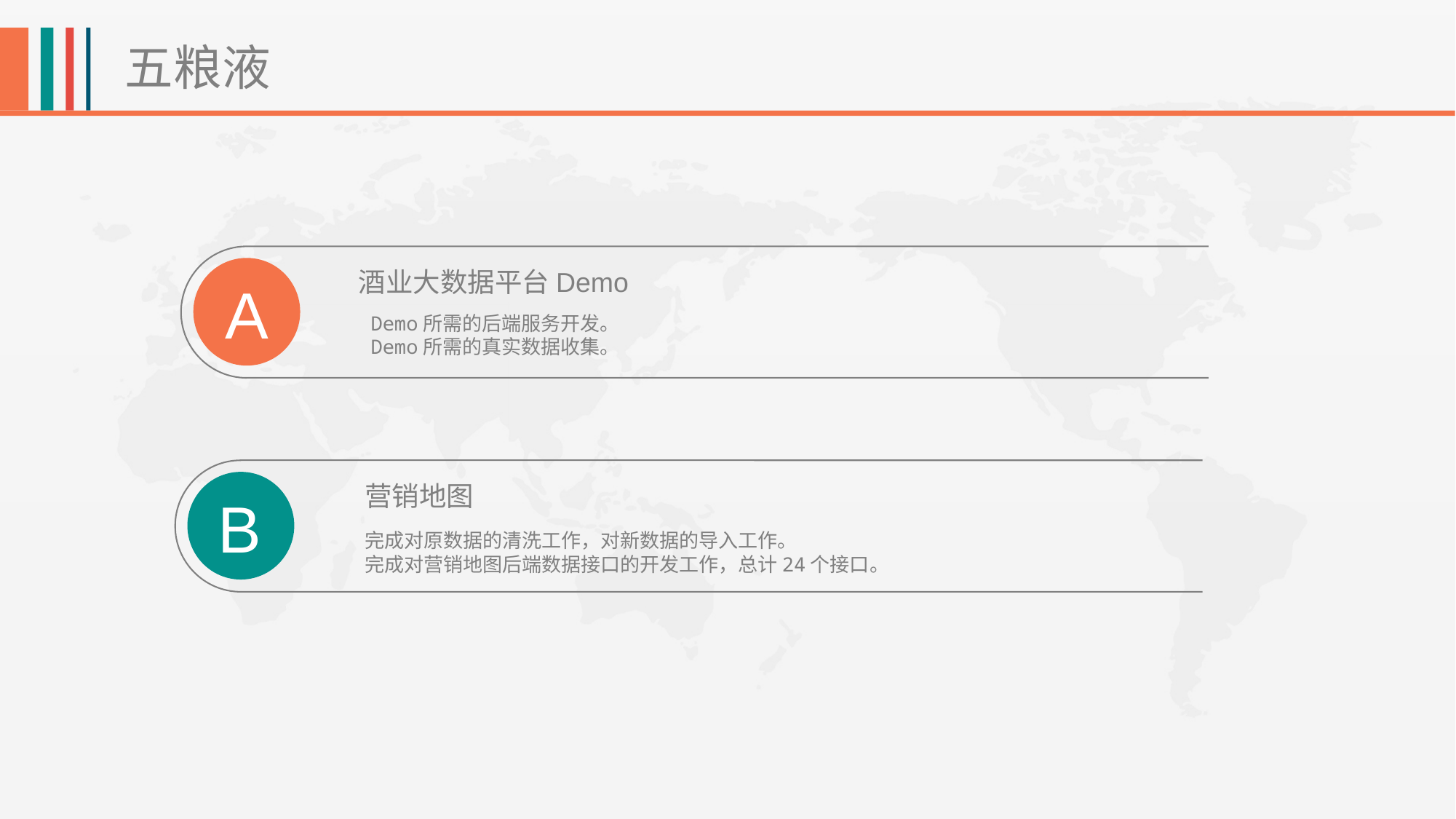

五粮液

酒业大数据平台Demo
A
Demo所需的后端服务开发。
Demo所需的真实数据收集。

营销地图
B
完成对原数据的清洗工作，对新数据的导入工作。
完成对营销地图后端数据接口的开发工作，总计24个接口。